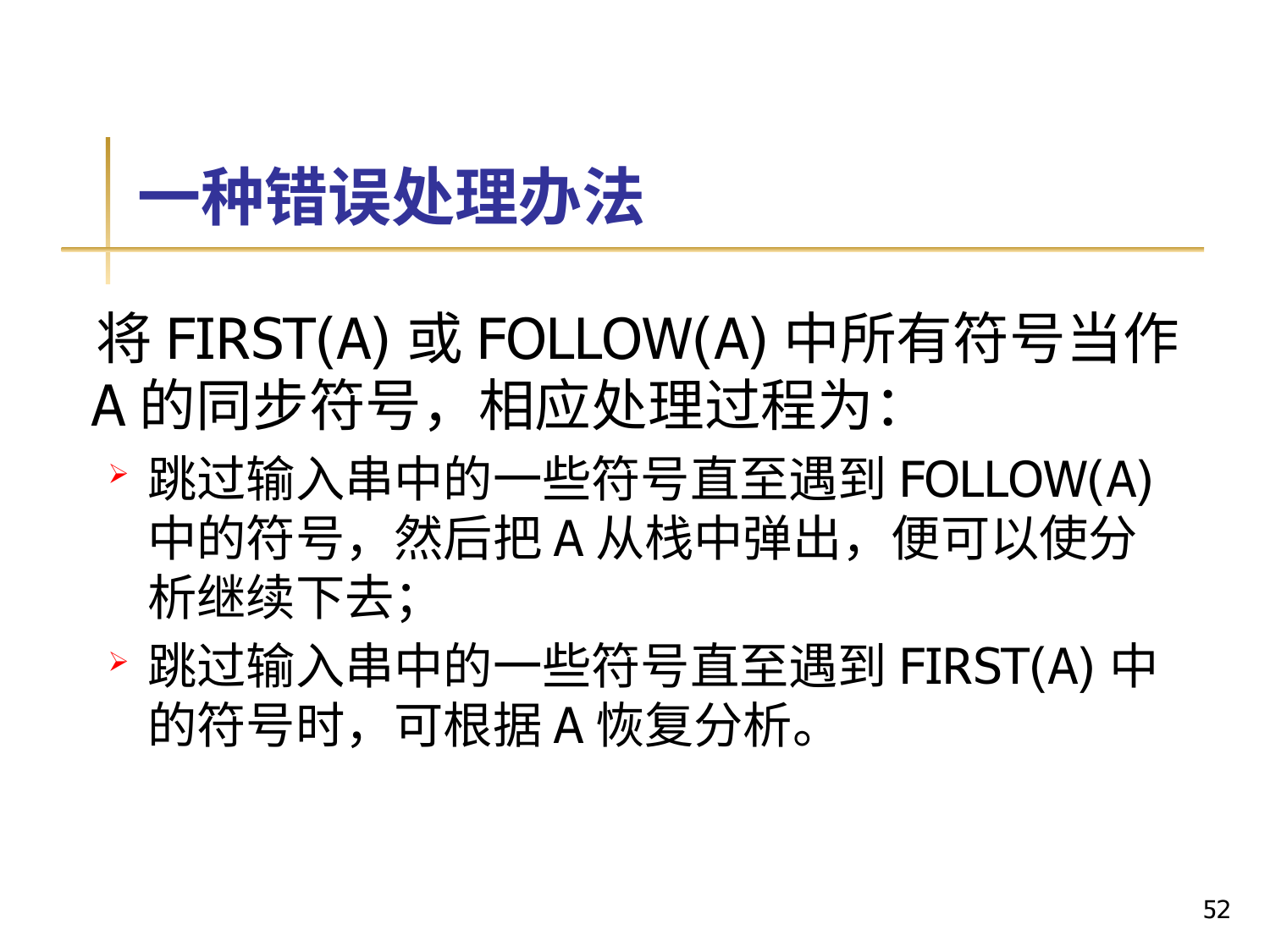

# 一种错误处理办法
   将FIRST(A)或FOLLOW(A)中所有符号当作A的同步符号，相应处理过程为：
跳过输入串中的一些符号直至遇到FOLLOW(A)中的符号，然后把A从栈中弹出，便可以使分析继续下去；
跳过输入串中的一些符号直至遇到FIRST(A)中的符号时，可根据A恢复分析。
52